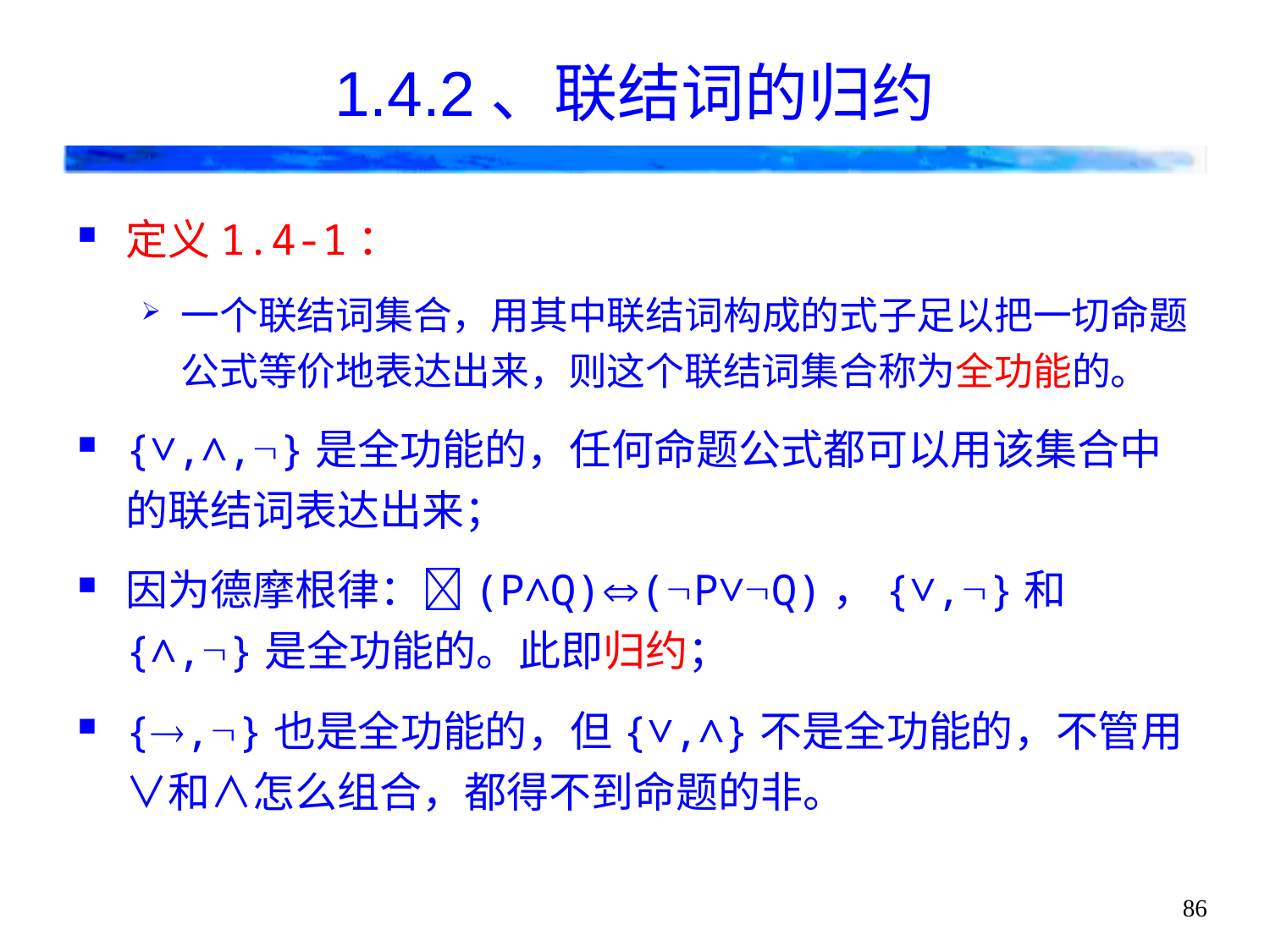

# 1.4.2、联结词的归约
定义1.4-1：
一个联结词集合，用其中联结词构成的式子足以把一切命题公式等价地表达出来，则这个联结词集合称为全功能的。
{∨,∧,¬}是全功能的，任何命题公式都可以用该集合中的联结词表达出来；
因为德摩根律：¬(P∧Q)⇔(¬P∨¬Q)，{∨,¬}和{∧,¬}是全功能的。此即归约；
{→,¬}也是全功能的，但{∨,∧}不是全功能的，不管用∨和∧怎么组合，都得不到命题的非。

86